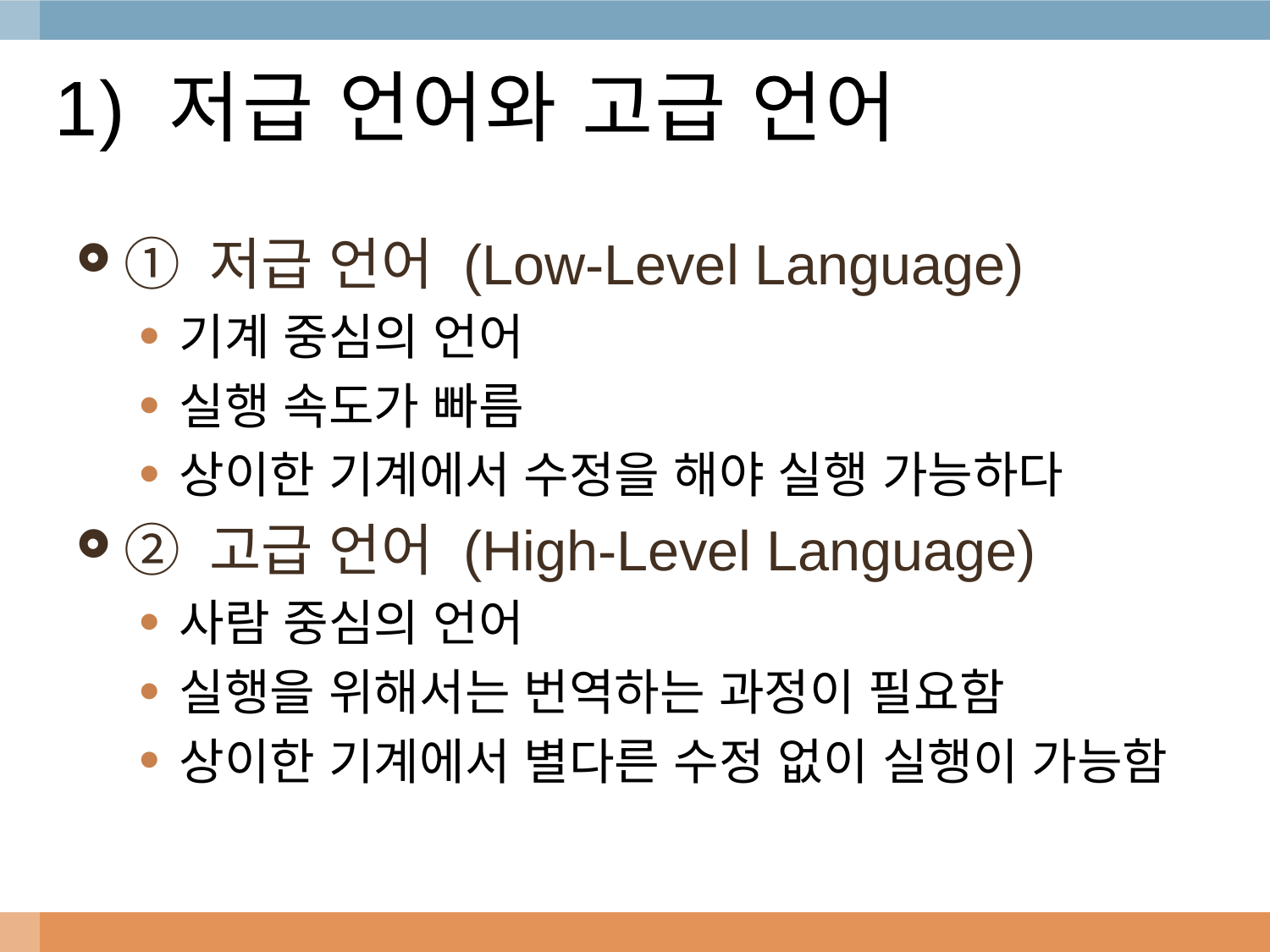

# 1) 저급 언어와 고급 언어
① 저급 언어 (Low-Level Language)
기계 중심의 언어
실행 속도가 빠름
상이한 기계에서 수정을 해야 실행 가능하다
② 고급 언어 (High-Level Language)
사람 중심의 언어
실행을 위해서는 번역하는 과정이 필요함
상이한 기계에서 별다른 수정 없이 실행이 가능함